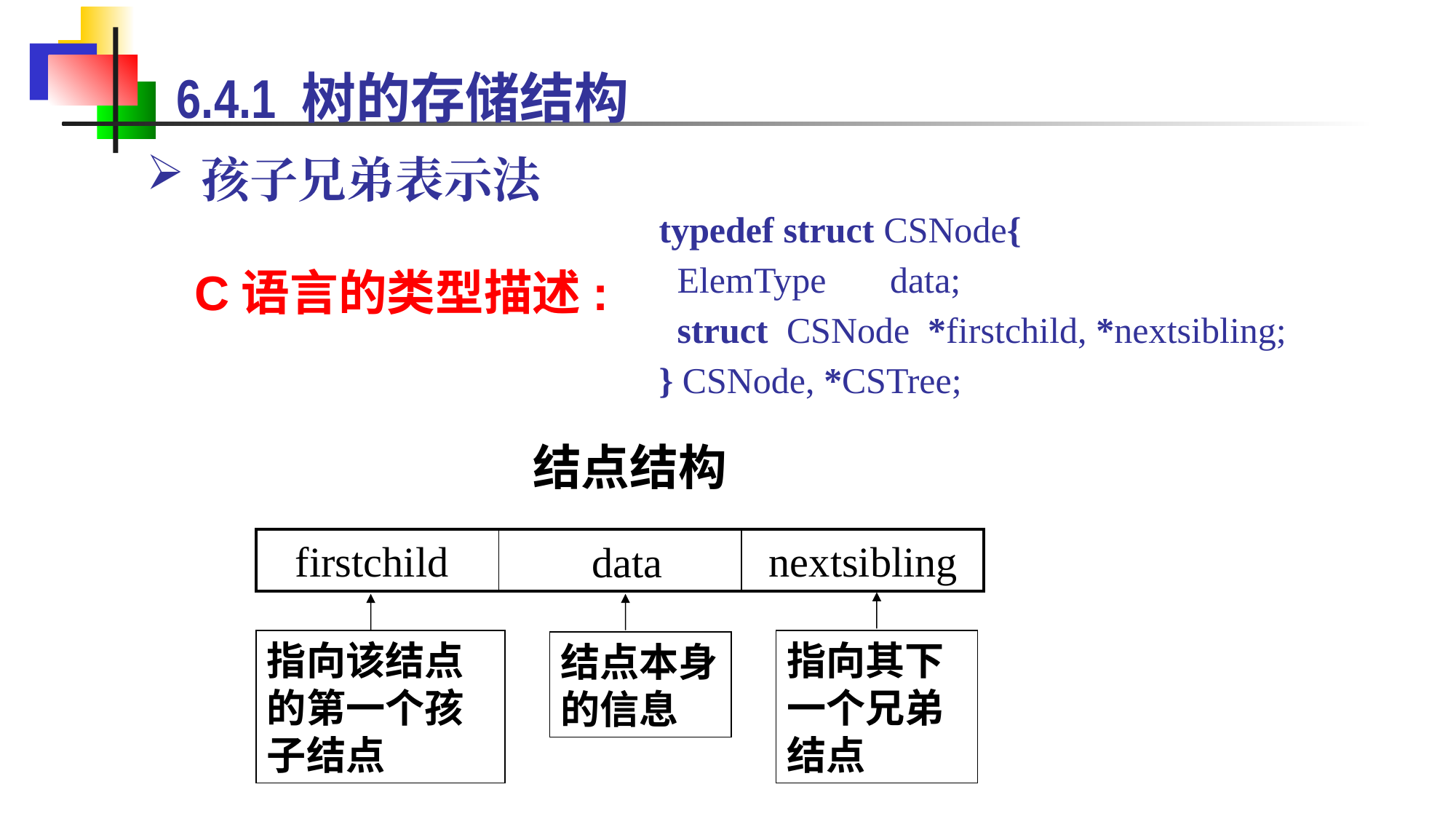

6.4.1 树的存储结构
孩子兄弟表示法
typedef struct CSNode{
  ElemType       data;
  struct  CSNode  *firstchild, *nextsibling;
} CSNode, *CSTree;
C语言的类型描述:
结点结构
firstchild
nextsibling
|  |  |  |
| --- | --- | --- |
data

指向该结点的第一个孩子结点
指向其下一个兄弟结点
结点本身的信息